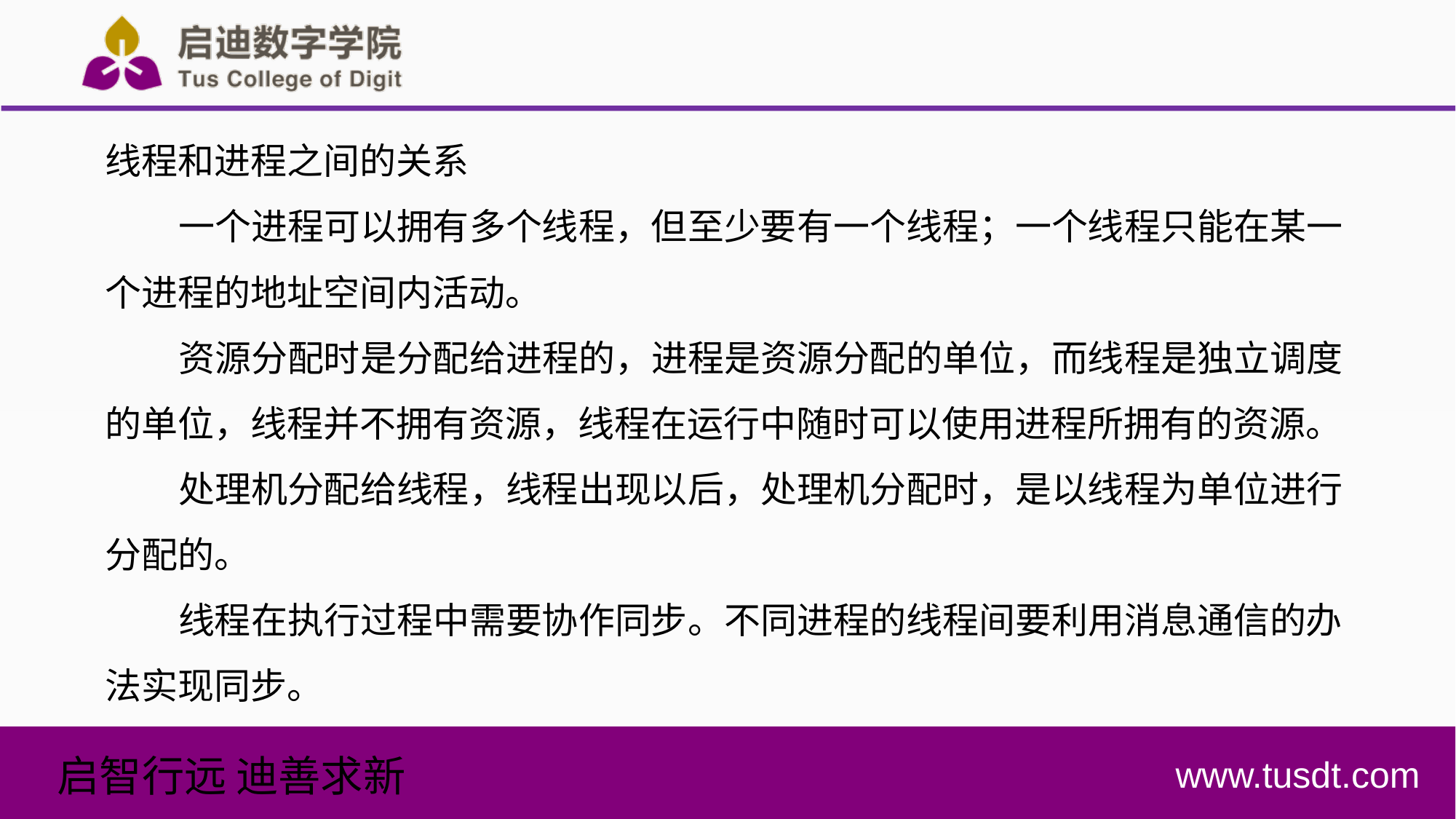

线程和进程之间的关系
一个进程可以拥有多个线程，但至少要有一个线程；一个线程只能在某一个进程的地址空间内活动。
资源分配时是分配给进程的，进程是资源分配的单位，而线程是独立调度的单位，线程并不拥有资源，线程在运行中随时可以使用进程所拥有的资源。
处理机分配给线程，线程出现以后，处理机分配时，是以线程为单位进行分配的。
线程在执行过程中需要协作同步。不同进程的线程间要利用消息通信的办法实现同步。